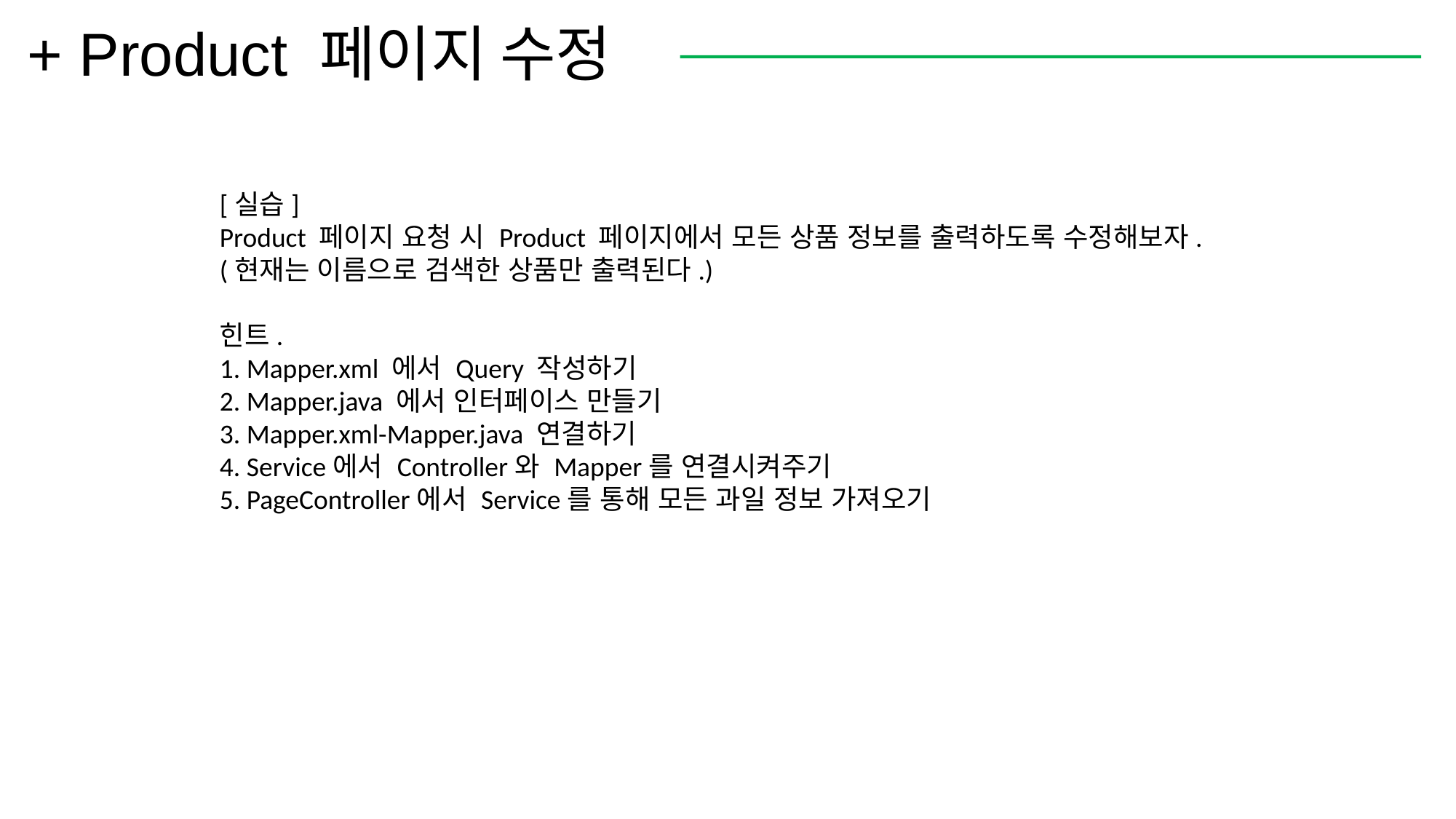

+ Product 페이지 수정
[실습]
Product 페이지 요청 시 Product 페이지에서 모든 상품 정보를 출력하도록 수정해보자.
(현재는 이름으로 검색한 상품만 출력된다.)

힌트.
1. Mapper.xml 에서 Query 작성하기
2. Mapper.java 에서 인터페이스 만들기
3. Mapper.xml-Mapper.java 연결하기
4. Service에서 Controller와 Mapper를 연결시켜주기
5. PageController에서 Service를 통해 모든 과일 정보 가져오기